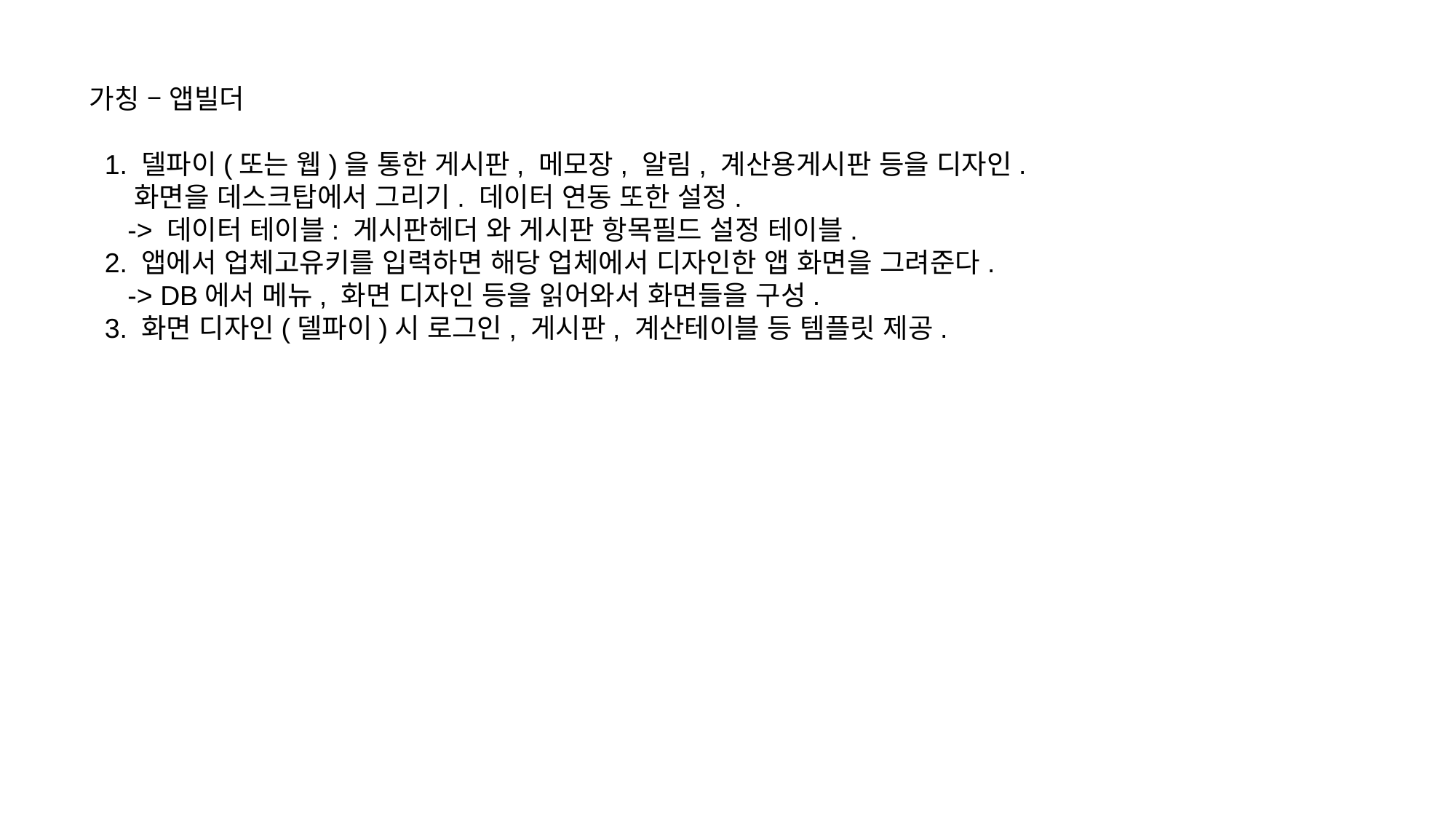

가칭 – 앱빌더

  1. 델파이(또는 웹)을 통한 게시판, 메모장, 알림, 계산용게시판 등을 디자인.
     화면을 데스크탑에서 그리기. 데이터 연동 또한 설정.
     -> 데이터 테이블: 게시판헤더 와 게시판 항목필드 설정 테이블.
  2. 앱에서 업체고유키를 입력하면 해당 업체에서 디자인한 앱 화면을 그려준다.
     -> DB에서 메뉴, 화면 디자인 등을 읽어와서 화면들을 구성.
  3. 화면 디자인(델파이)시 로그인, 게시판, 계산테이블 등 템플릿 제공.